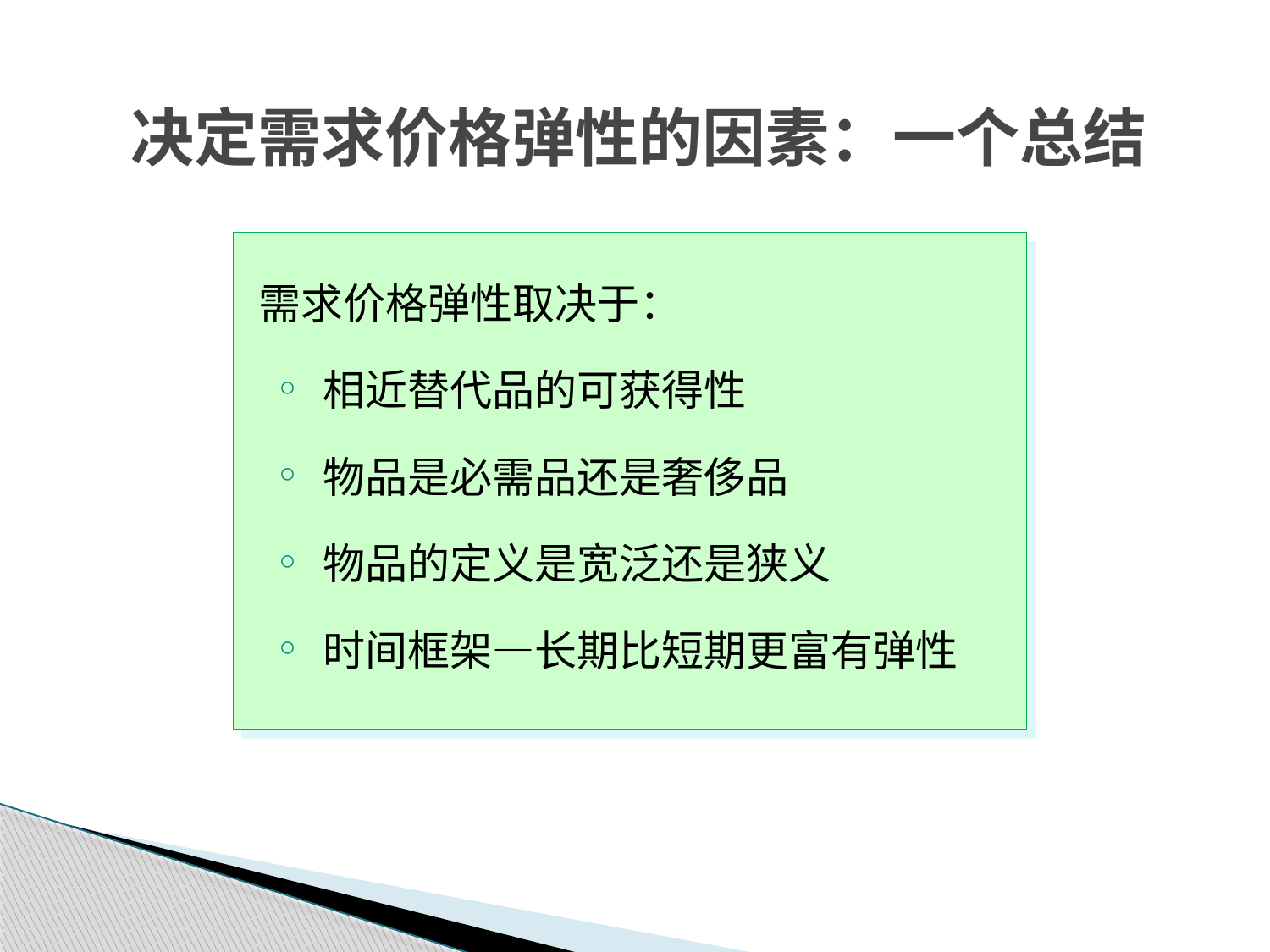

决定需求价格弹性的因素：一个总结
需求价格弹性取决于：
相近替代品的可获得性
物品是必需品还是奢侈品
物品的定义是宽泛还是狭义
时间框架—长期比短期更富有弹性